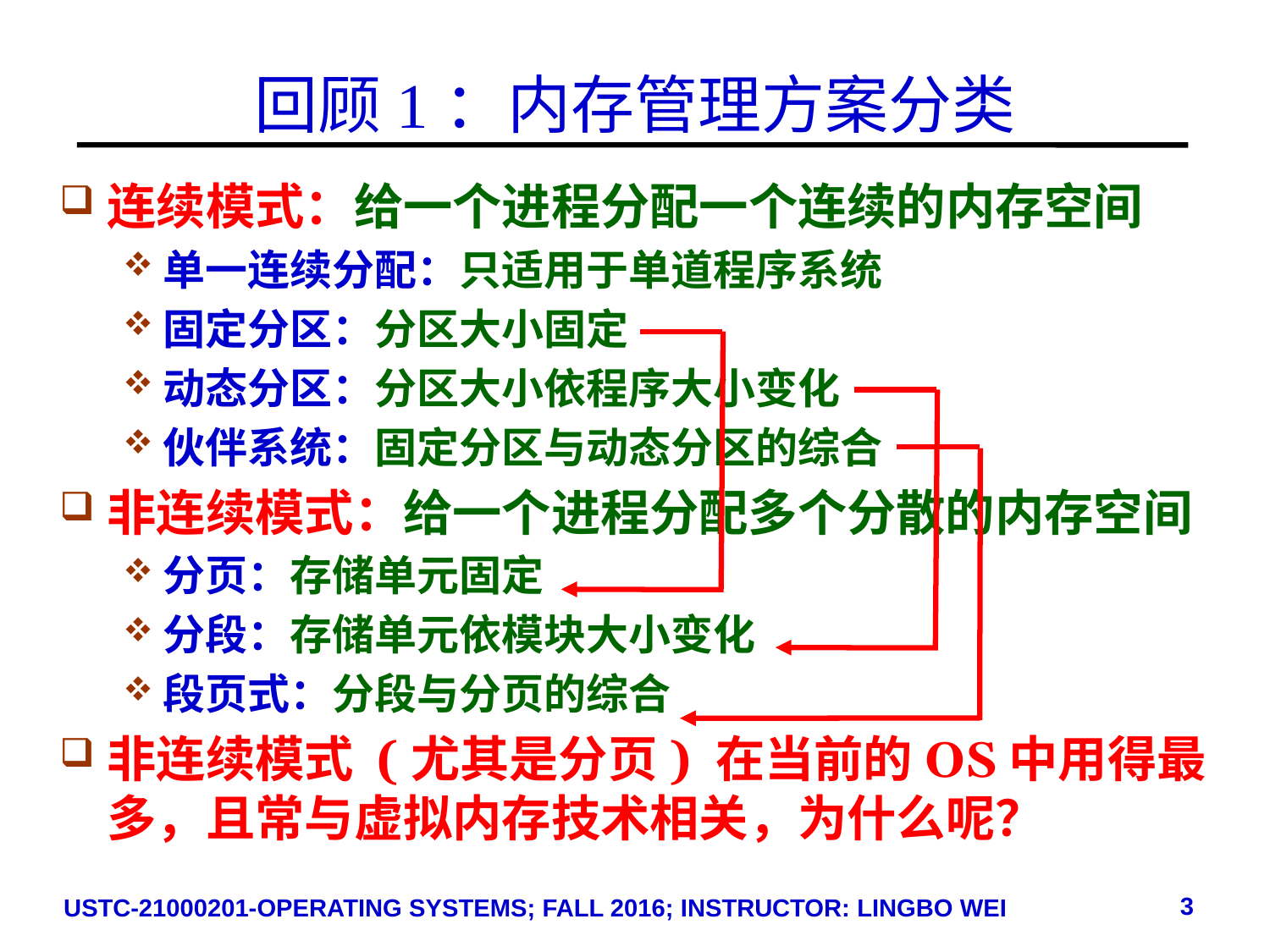

# 回顾1：内存管理方案分类
连续模式：给一个进程分配一个连续的内存空间
单一连续分配：只适用于单道程序系统
固定分区：分区大小固定
动态分区：分区大小依程序大小变化
伙伴系统：固定分区与动态分区的综合
非连续模式：给一个进程分配多个分散的内存空间
分页：存储单元固定
分段：存储单元依模块大小变化
段页式：分段与分页的综合
非连续模式 (尤其是分页) 在当前的OS中用得最多，且常与虚拟内存技术相关，为什么呢？

3
USTC-21000201-OPERATING SYSTEMS; FALL 2016; INSTRUCTOR: LINGBO WEI